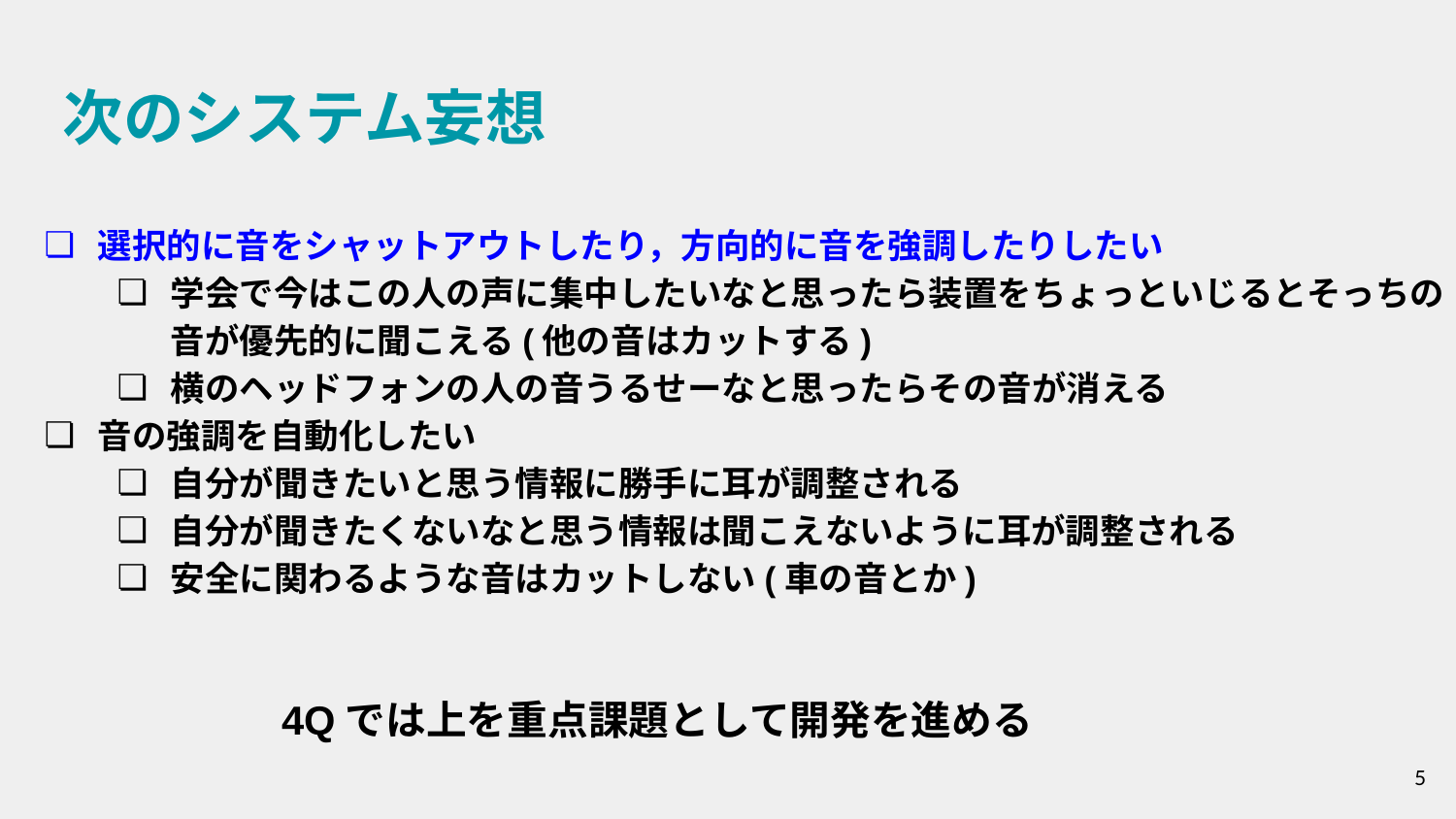

# 次のシステム妄想
選択的に音をシャットアウトしたり，方向的に音を強調したりしたい
学会で今はこの人の声に集中したいなと思ったら装置をちょっといじるとそっちの音が優先的に聞こえる(他の音はカットする)
横のヘッドフォンの人の音うるせーなと思ったらその音が消える
音の強調を自動化したい
自分が聞きたいと思う情報に勝手に耳が調整される
自分が聞きたくないなと思う情報は聞こえないように耳が調整される
安全に関わるような音はカットしない(車の音とか)
4Qでは上を重点課題として開発を進める
5